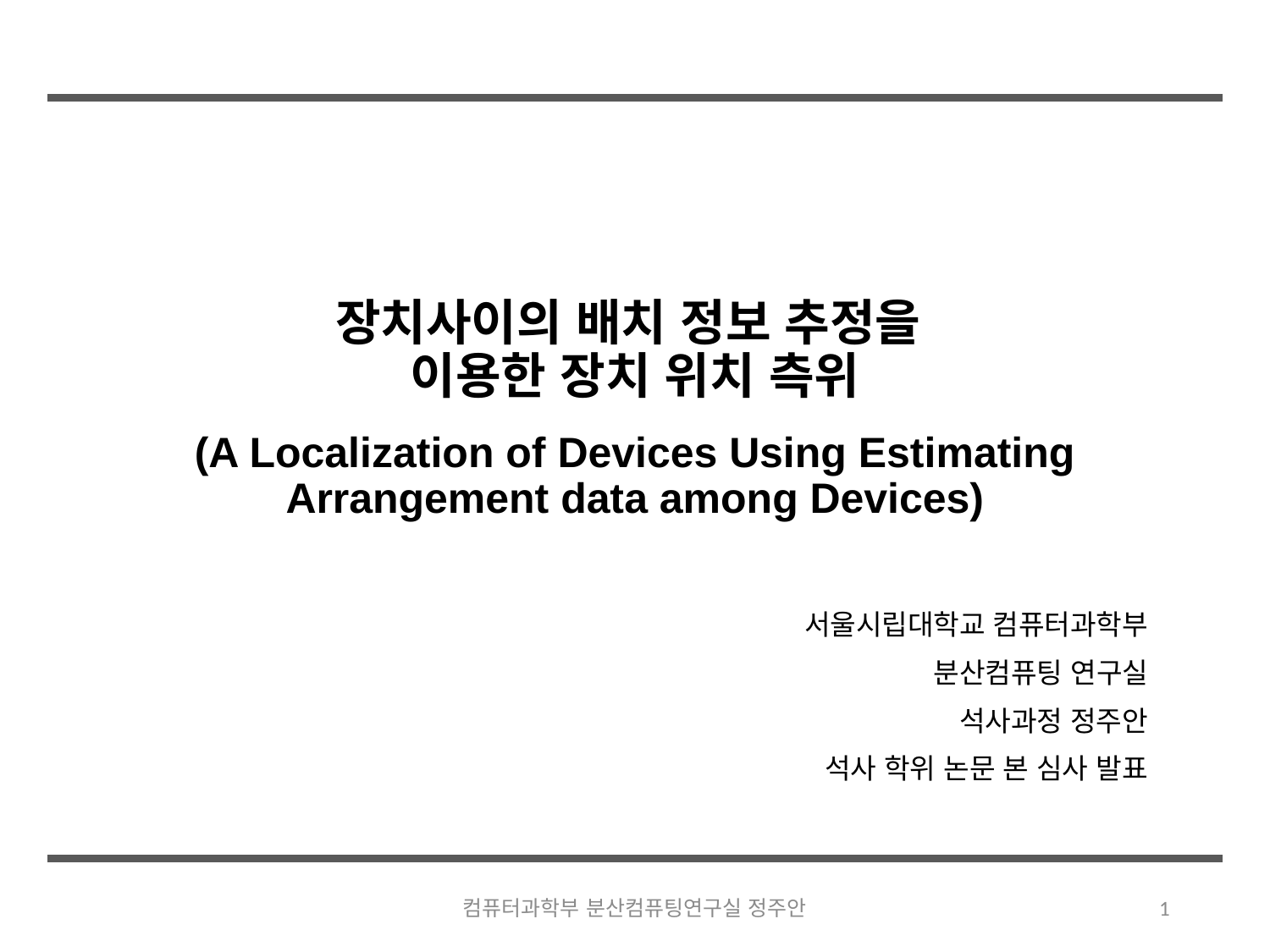

# 장치사이의 배치 정보 추정을 이용한 장치 위치 측위 (A Localization of Devices Using Estimating Arrangement data among Devices)
서울시립대학교 컴퓨터과학부
분산컴퓨팅 연구실
석사과정 정주안
석사 학위 논문 본 심사 발표
컴퓨터과학부 분산컴퓨팅연구실 정주안
1